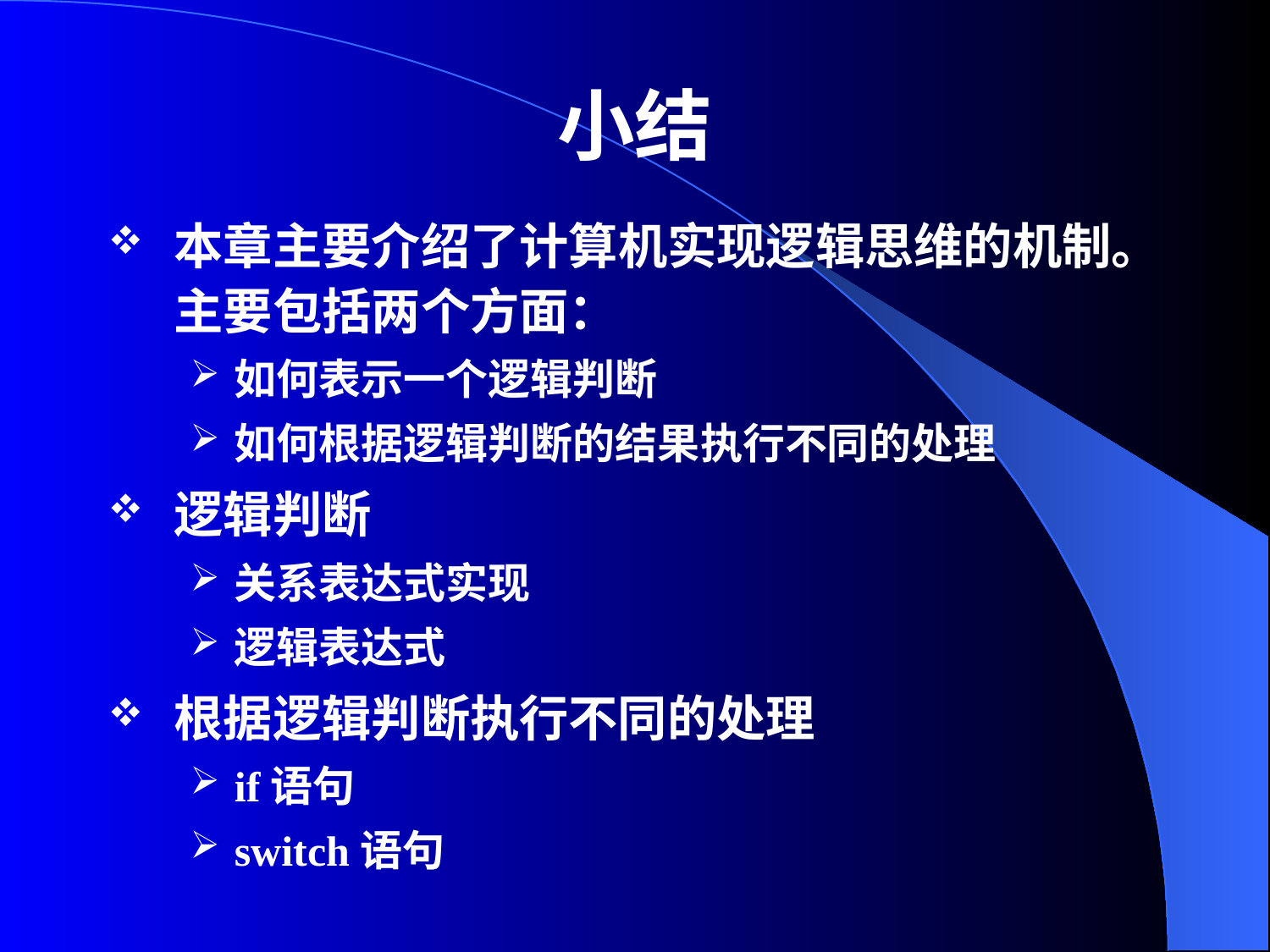

# 小结
本章主要介绍了计算机实现逻辑思维的机制。主要包括两个方面：
如何表示一个逻辑判断
如何根据逻辑判断的结果执行不同的处理
逻辑判断
关系表达式实现
逻辑表达式
根据逻辑判断执行不同的处理
if语句
switch语句